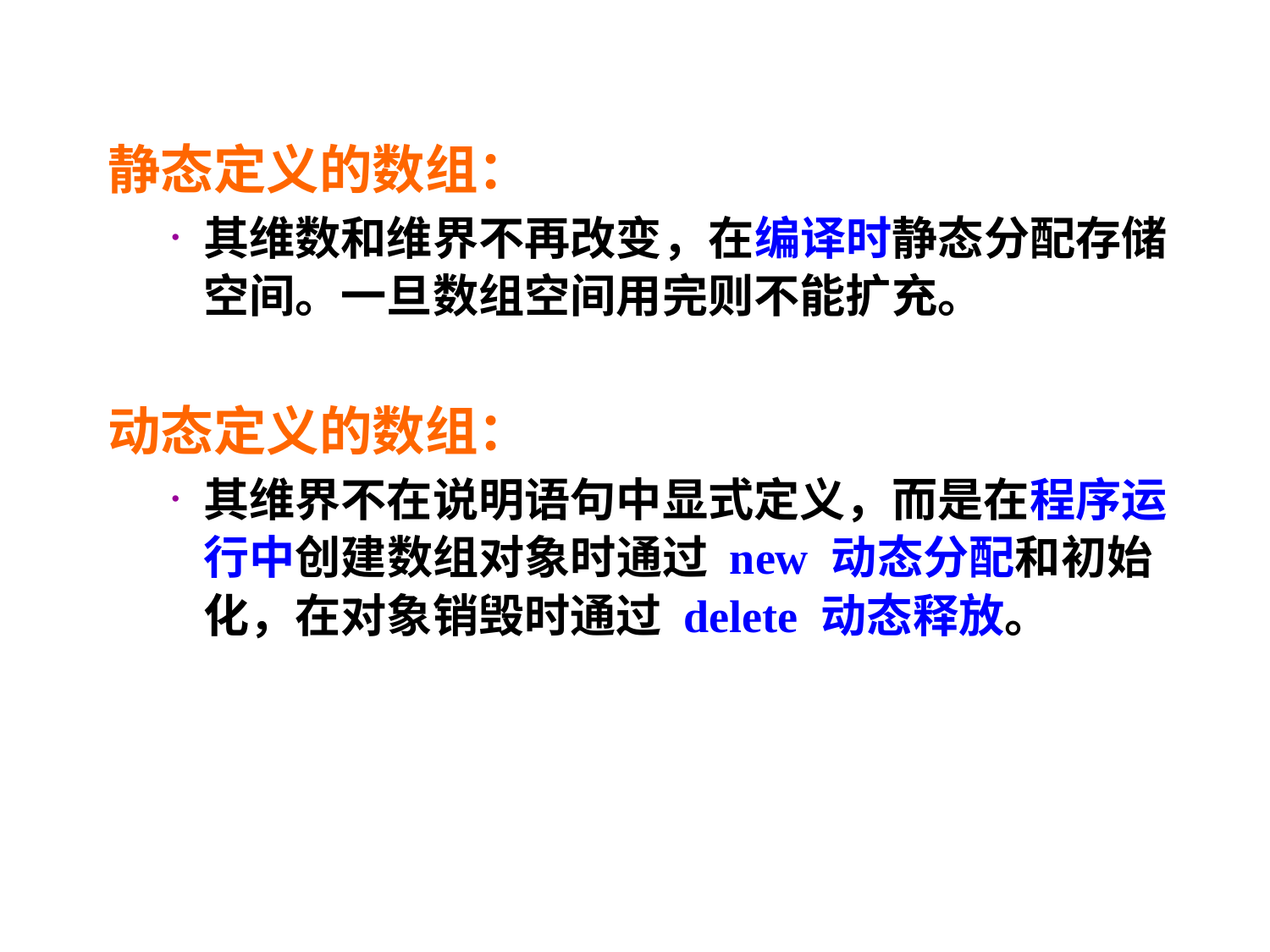

静态定义的数组：
其维数和维界不再改变，在编译时静态分配存储空间。一旦数组空间用完则不能扩充。

动态定义的数组：
其维界不在说明语句中显式定义，而是在程序运行中创建数组对象时通过 new 动态分配和初始化，在对象销毁时通过 delete 动态释放。